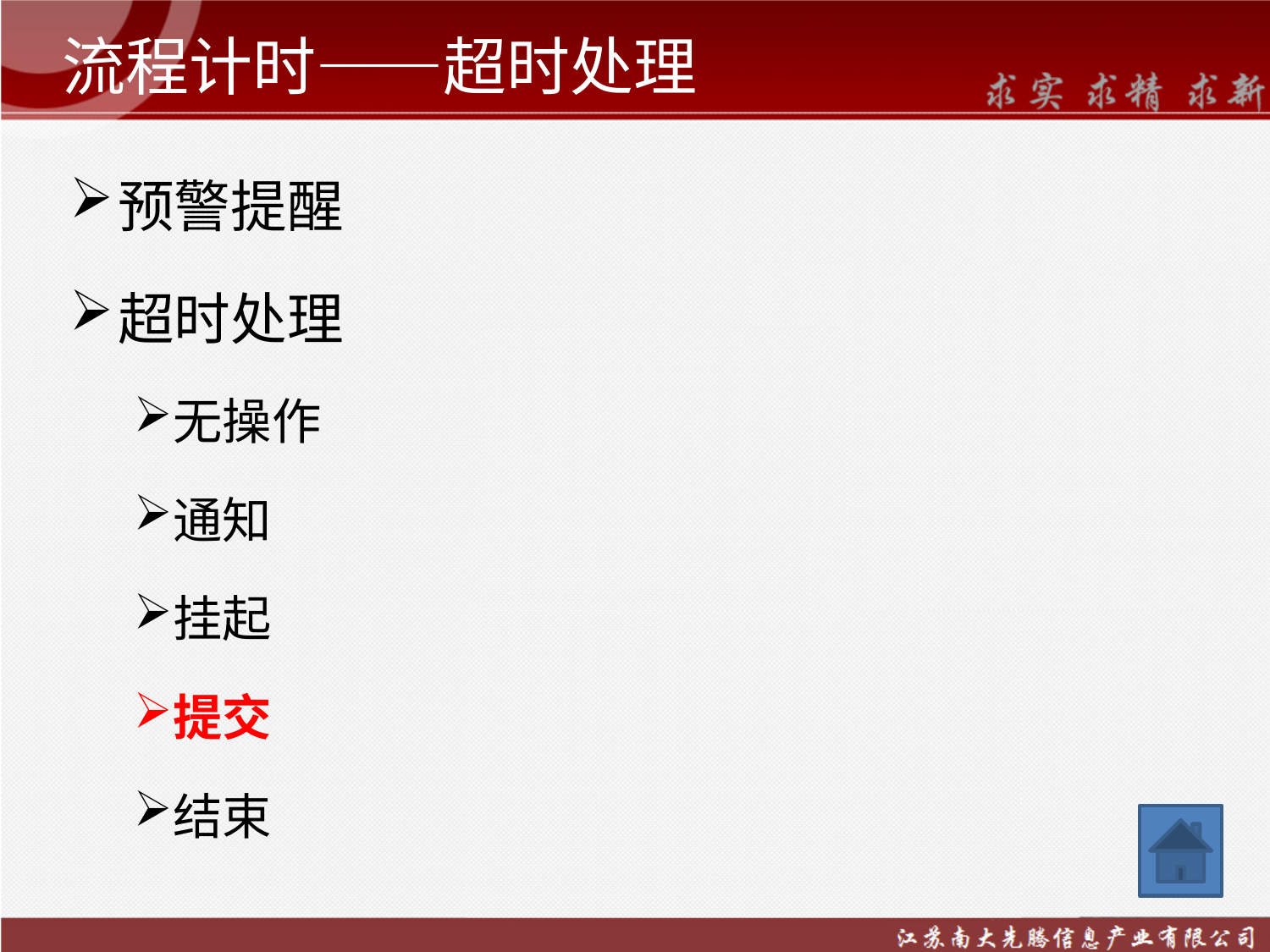

# 流程计时——超时处理
预警提醒
超时处理
无操作
通知
挂起
提交
结束